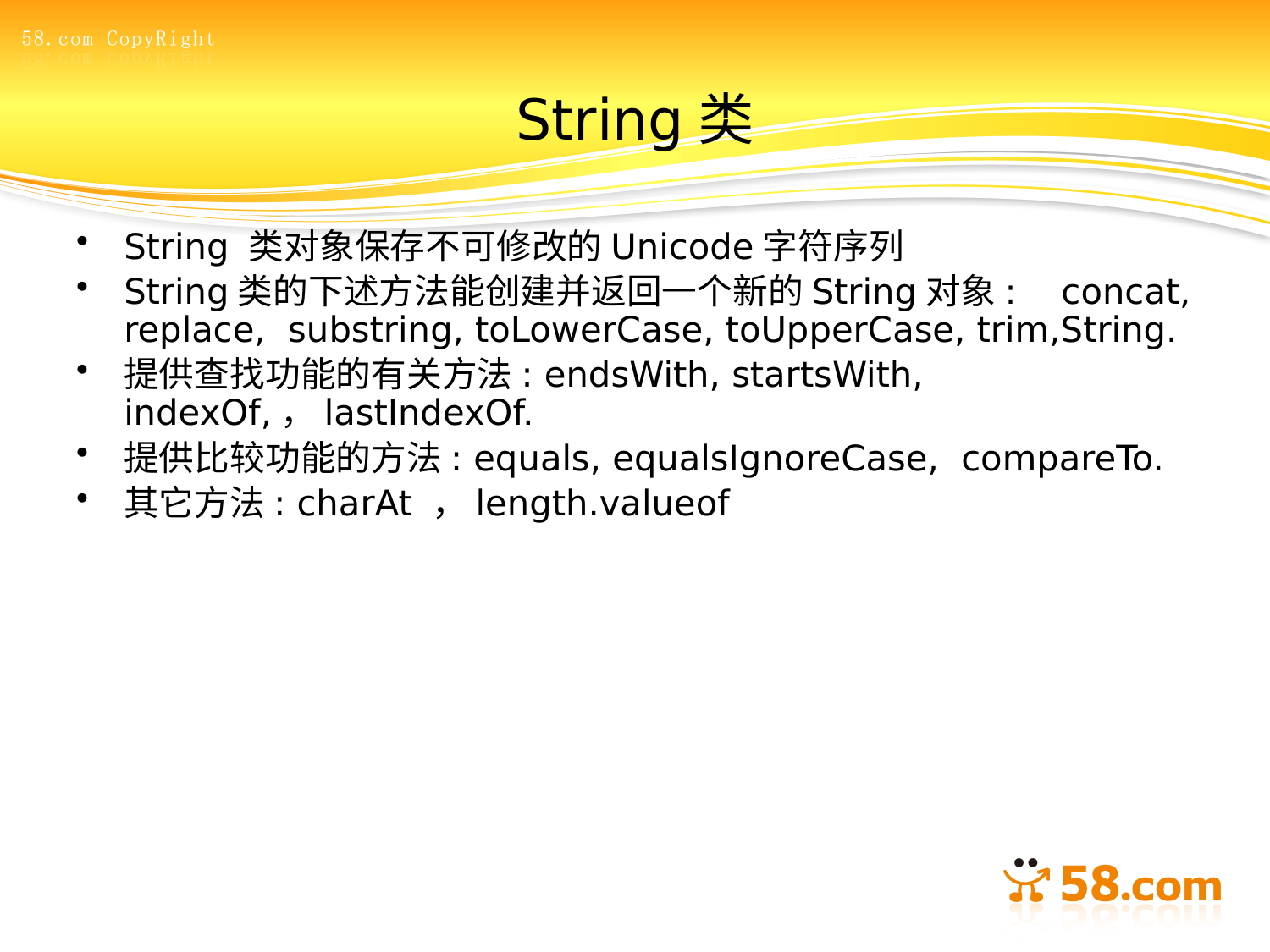

# String类
String 类对象保存不可修改的Unicode字符序列
String类的下述方法能创建并返回一个新的String对象:    concat, replace,  substring, toLowerCase, toUpperCase, trim,String.
提供查找功能的有关方法: endsWith, startsWith, indexOf,，lastIndexOf.
提供比较功能的方法: equals, equalsIgnoreCase,  compareTo.
其它方法: charAt ，length.valueof